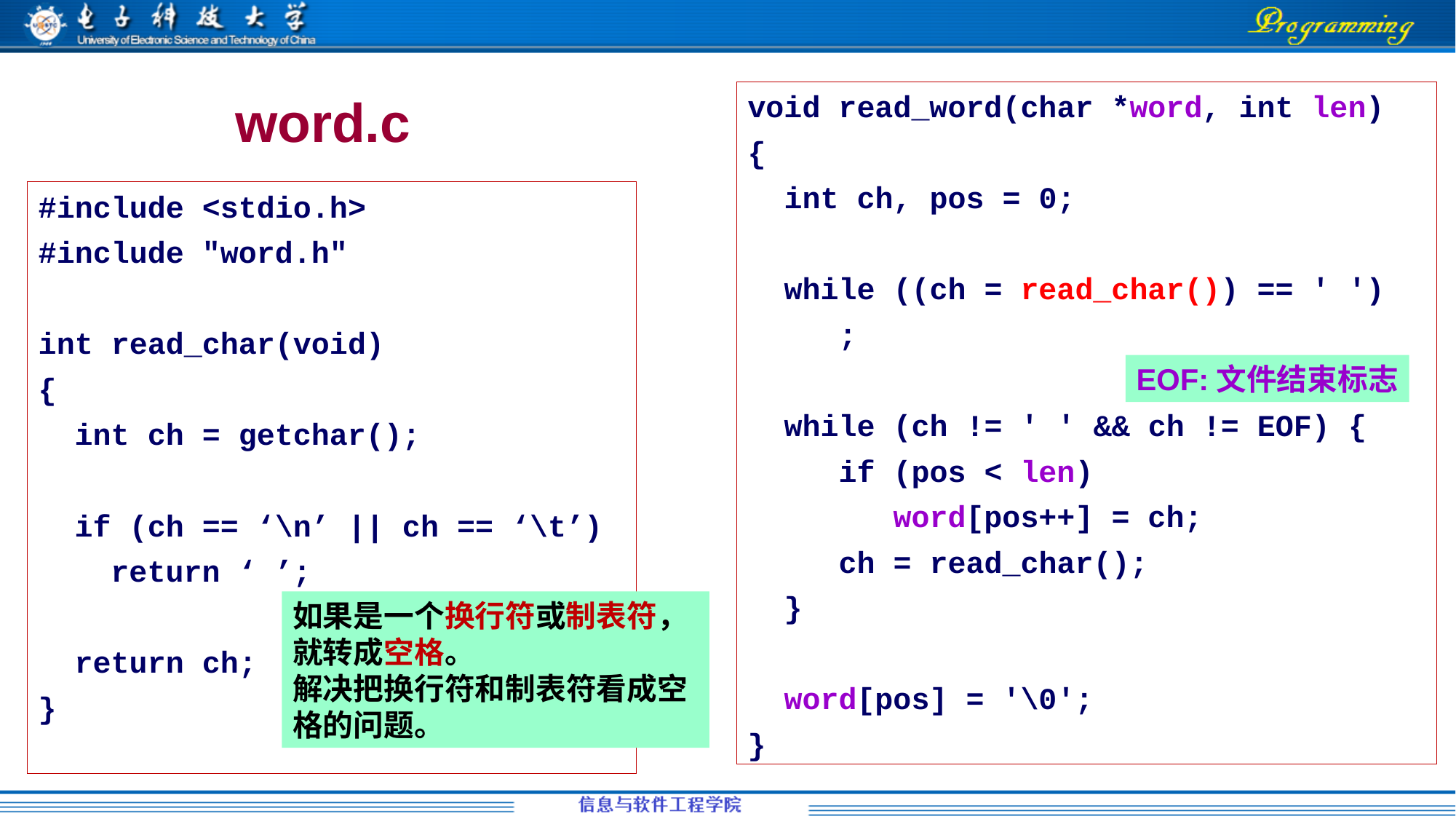

void read_word(char *word, int len)
{
  int ch, pos = 0;

  while ((ch = read_char()) == ' ')
     ;

  while (ch != ' ' && ch != EOF) {
     if (pos < len)
        word[pos++] = ch;
     ch = read_char();
  }

  word[pos] = '\0';
}
word.c
#include <stdio.h>
#include "word.h"

int read_char(void)
{
  int ch = getchar();

  if (ch == ‘\n’ || ch == ‘\t’)
    return ‘ ’;

  return ch;
}

EOF:文件结束标志
如果是一个换行符或制表符，就转成空格。
解决把换行符和制表符看成空格的问题。